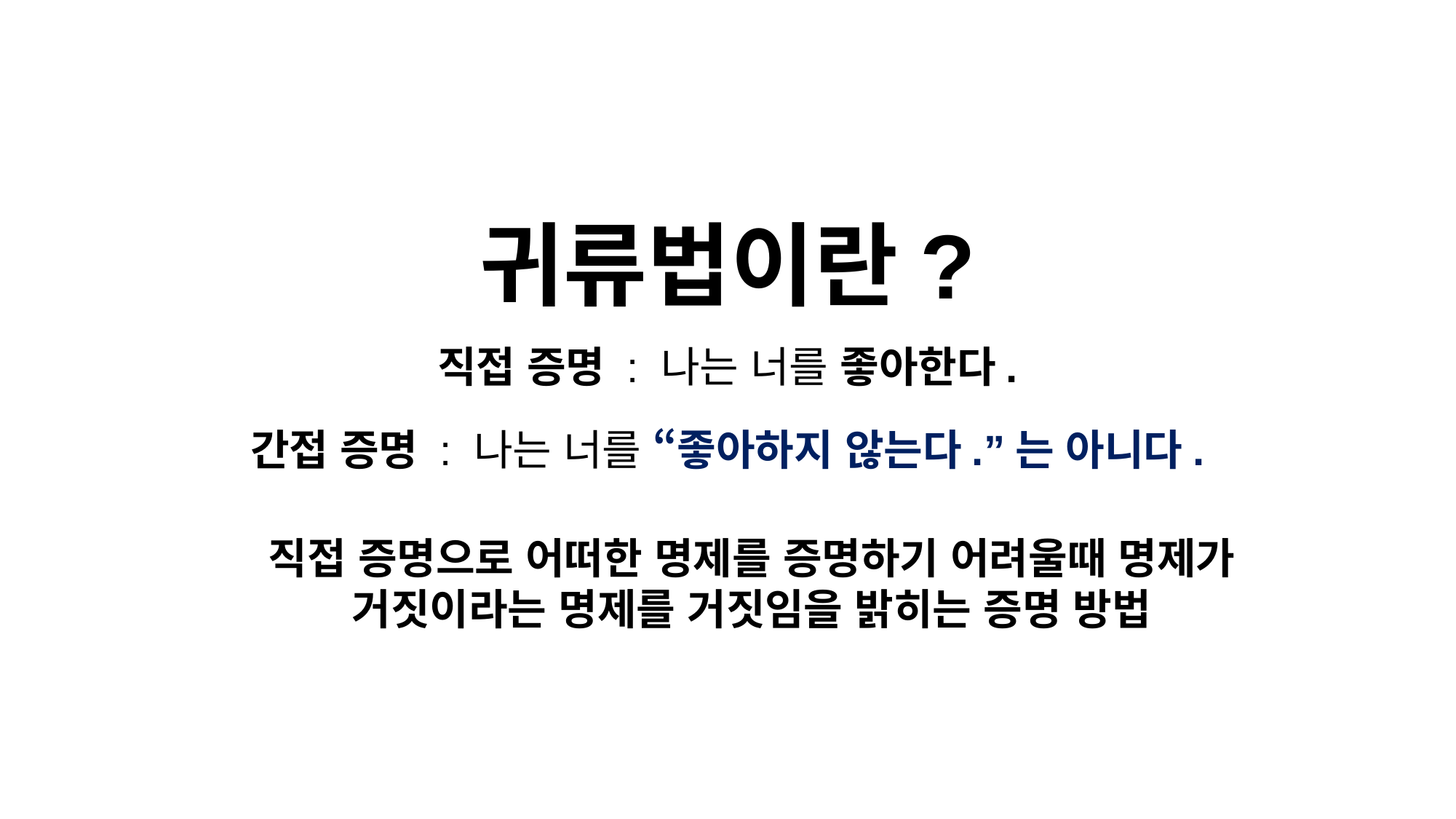

귀류법이란?
직접 증명 : 나는 너를 좋아한다.
간접 증명 : 나는 너를 “좋아하지 않는다.”는 아니다.
직접 증명으로 어떠한 명제를 증명하기 어려울때 명제가 거짓이라는 명제를 거짓임을 밝히는 증명 방법